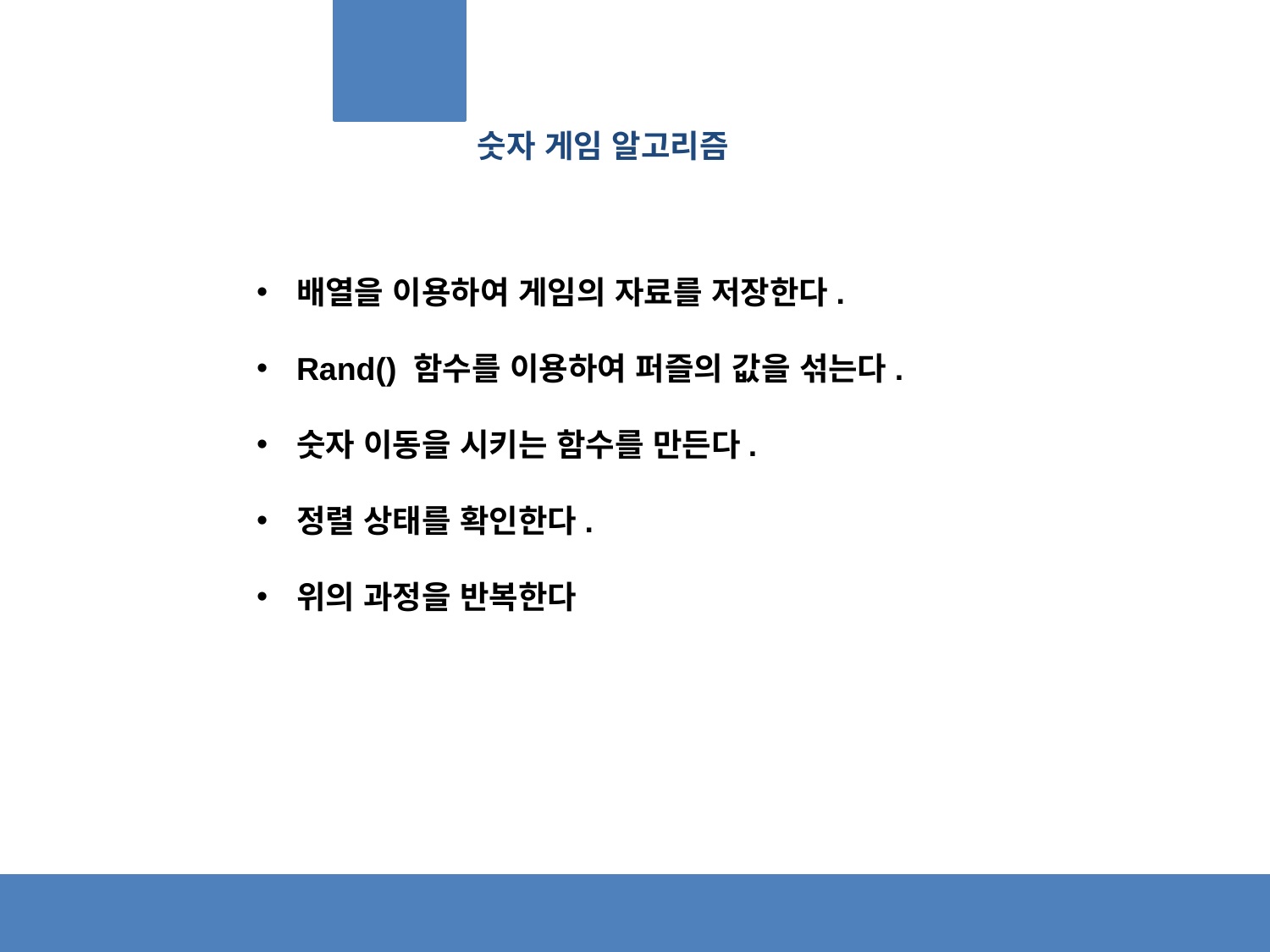

숫자 게임 알고리즘
배열을 이용하여 게임의 자료를 저장한다.

Rand() 함수를 이용하여 퍼즐의 값을 섞는다.

숫자 이동을 시키는 함수를 만든다.

정렬 상태를 확인한다.

위의 과정을 반복한다